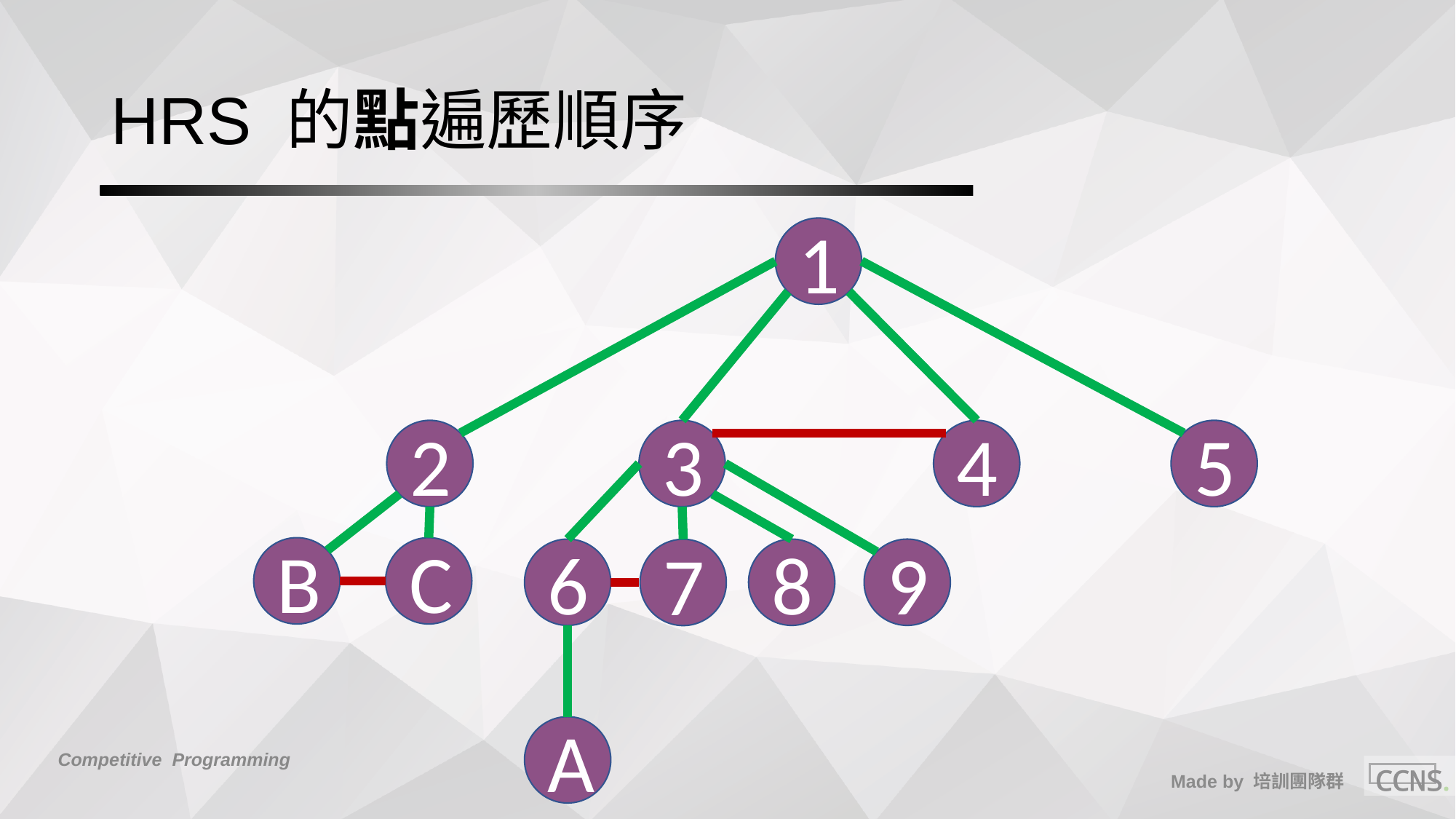

# HRS 的點遍歷順序

1
2
3
4
5
B
C
6
8
9
7
A